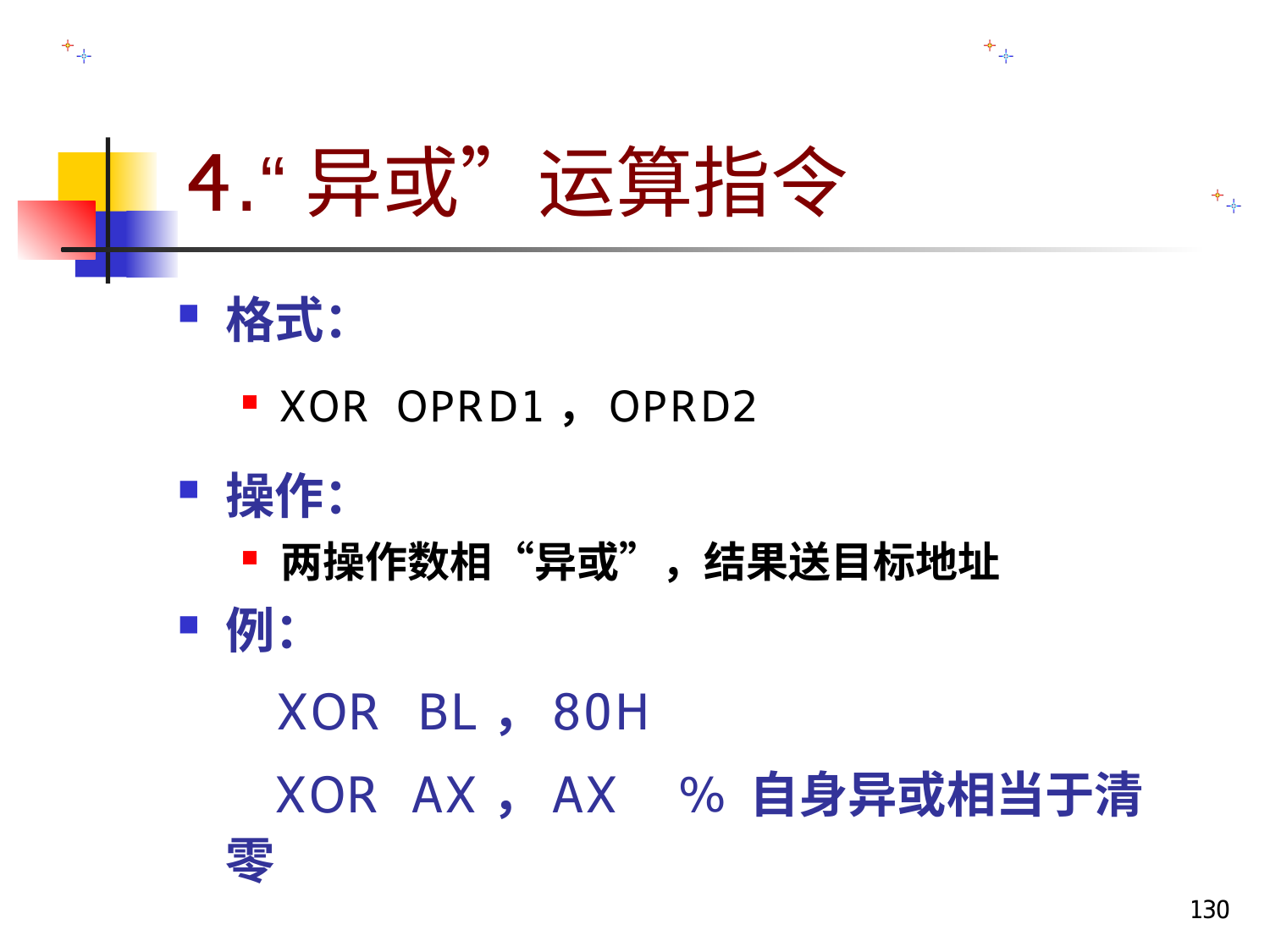

# 4.“异或”运算指令
格式：
XOR  OPRD1，OPRD2
操作：
两操作数相“异或”，结果送目标地址
例：
       XOR  BL，80H
      XOR  AX，AX    %自身异或相当于清零
130